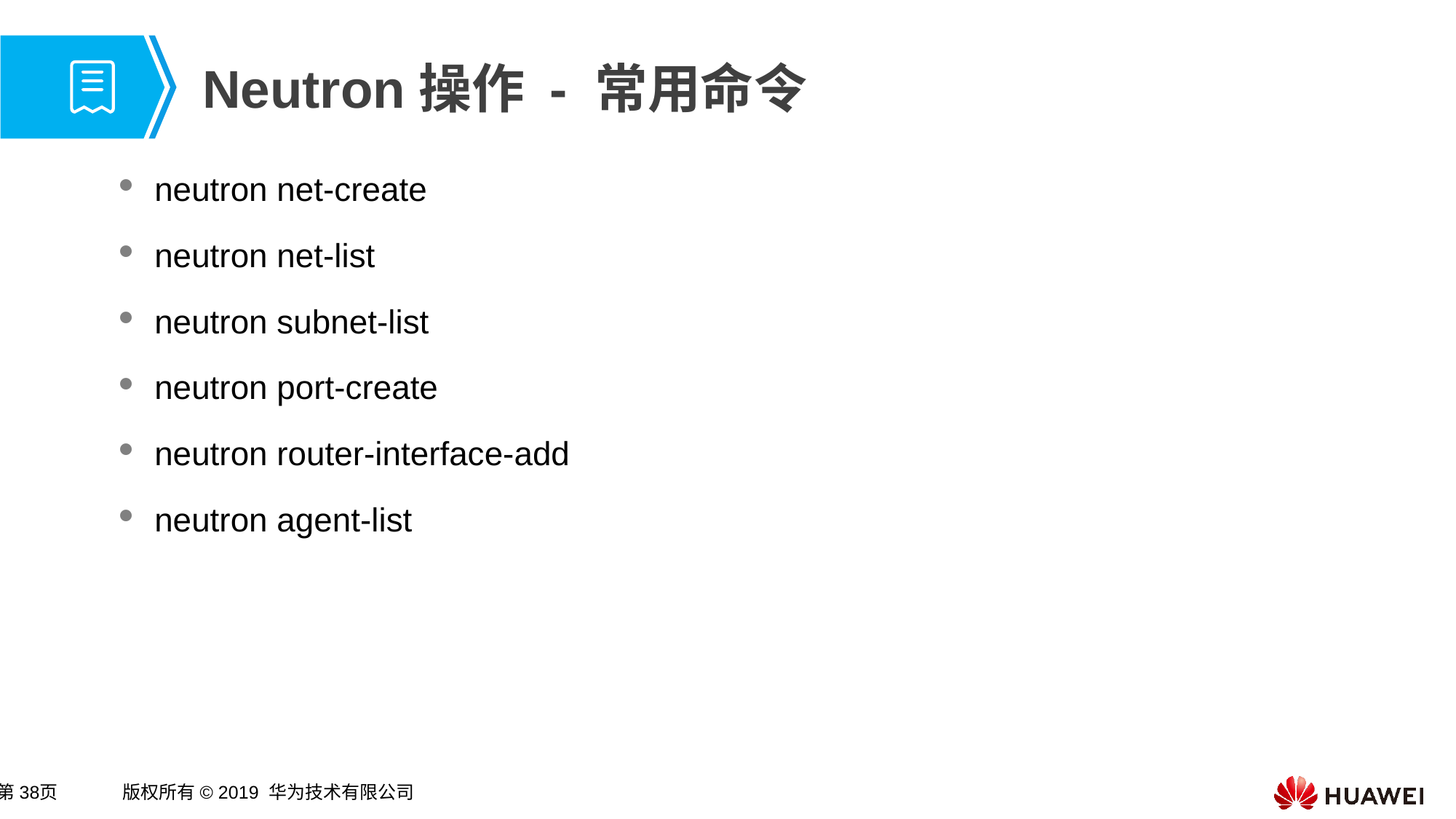

# Neutron操作 - 常用命令
neutron net-create
neutron net-list
neutron subnet-list
neutron port-create
neutron router-interface-add
neutron agent-list